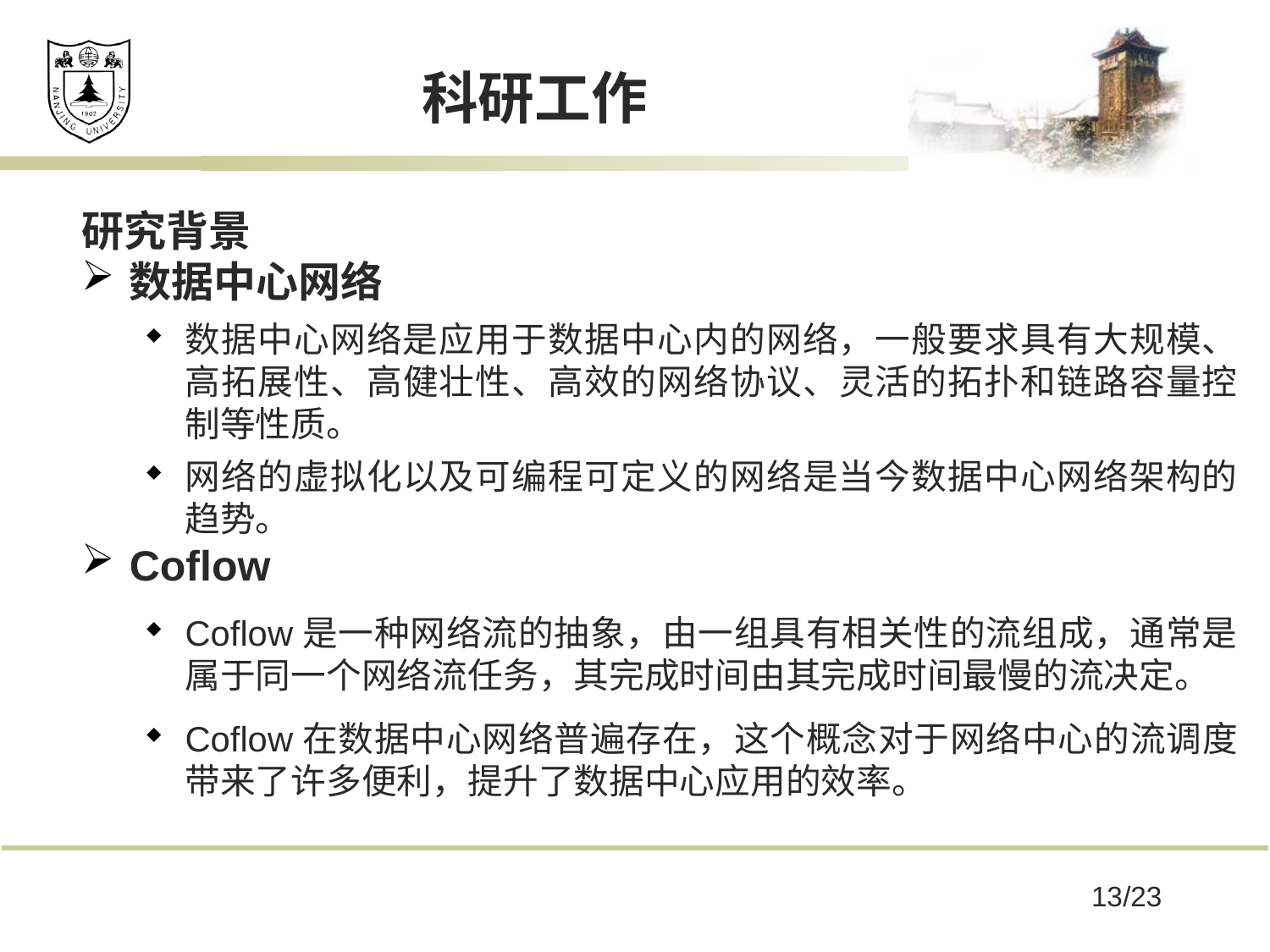

# 科研工作
研究背景
数据中心网络
数据中心网络是应用于数据中心内的网络，一般要求具有大规模、高拓展性、高健壮性、高效的网络协议、灵活的拓扑和链路容量控制等性质。
网络的虚拟化以及可编程可定义的网络是当今数据中心网络架构的趋势。
Coflow
Coflow是一种网络流的抽象，由一组具有相关性的流组成，通常是属于同一个网络流任务，其完成时间由其完成时间最慢的流决定。
Coflow在数据中心网络普遍存在，这个概念对于网络中心的流调度带来了许多便利，提升了数据中心应用的效率。

13/23